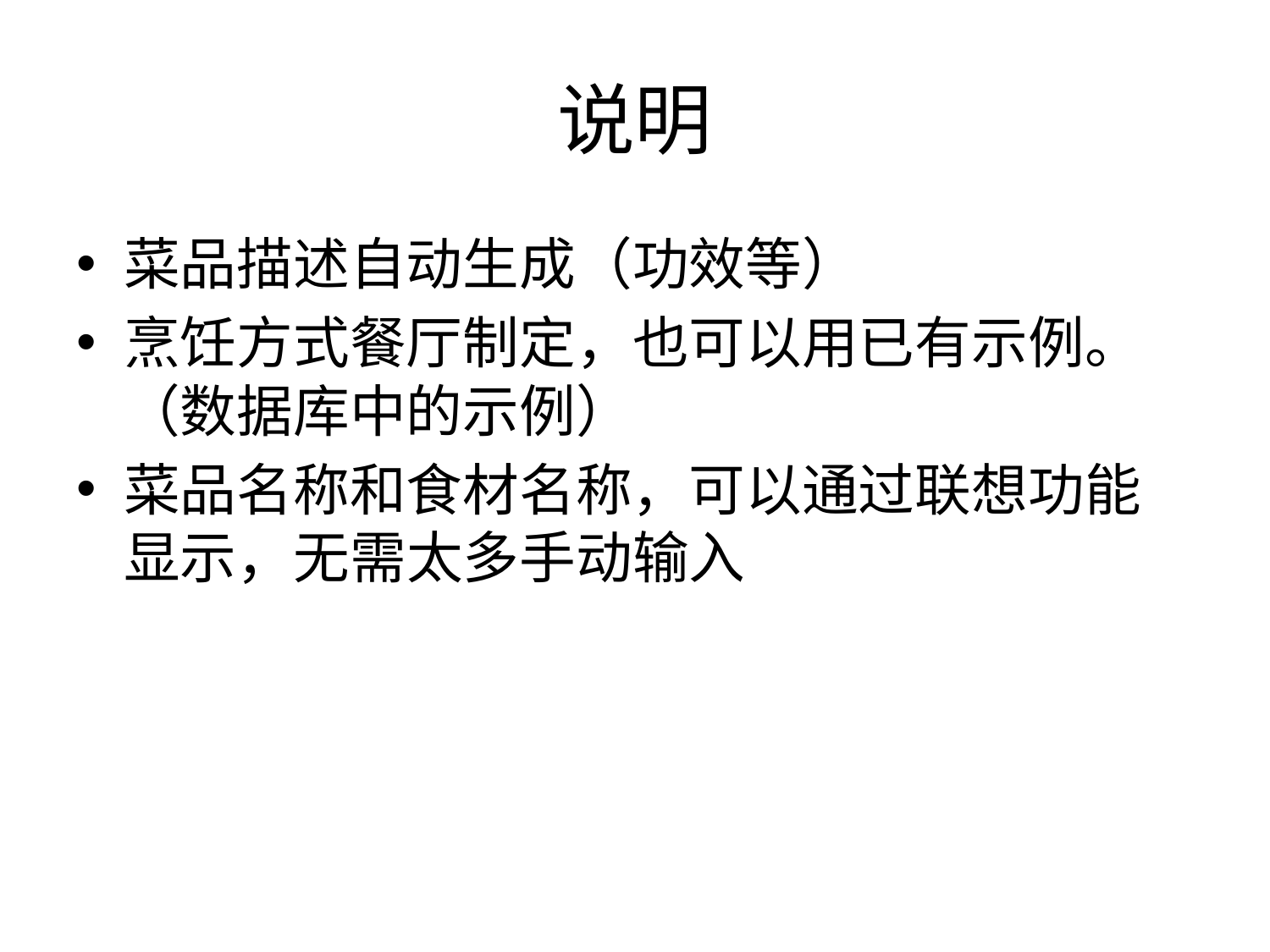

# 说明
菜品描述自动生成（功效等）
烹饪方式餐厅制定，也可以用已有示例。（数据库中的示例）
菜品名称和食材名称，可以通过联想功能显示，无需太多手动输入